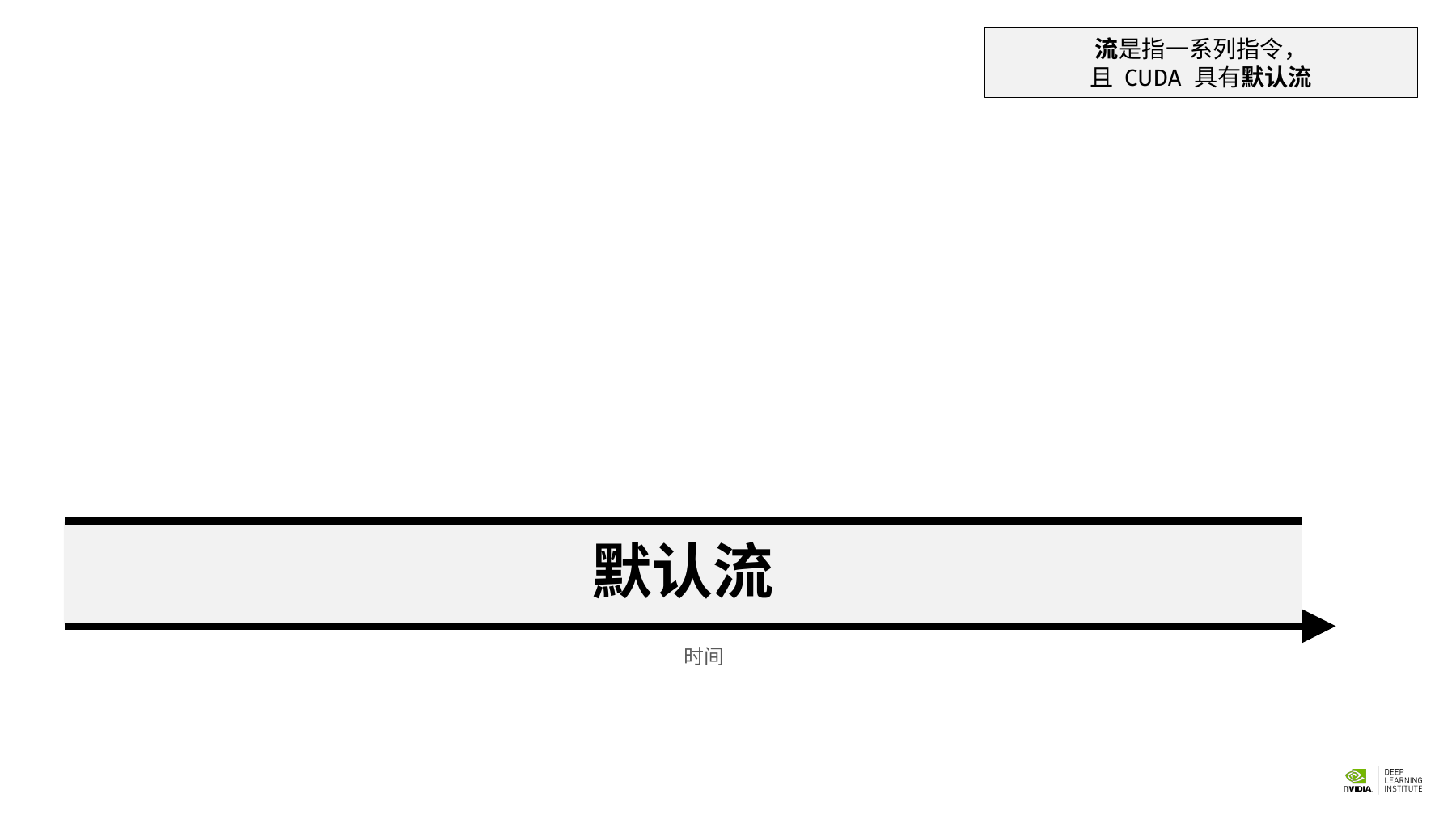

流是指一系列指令，
且 CUDA 具有默认流

# 默认流
时间